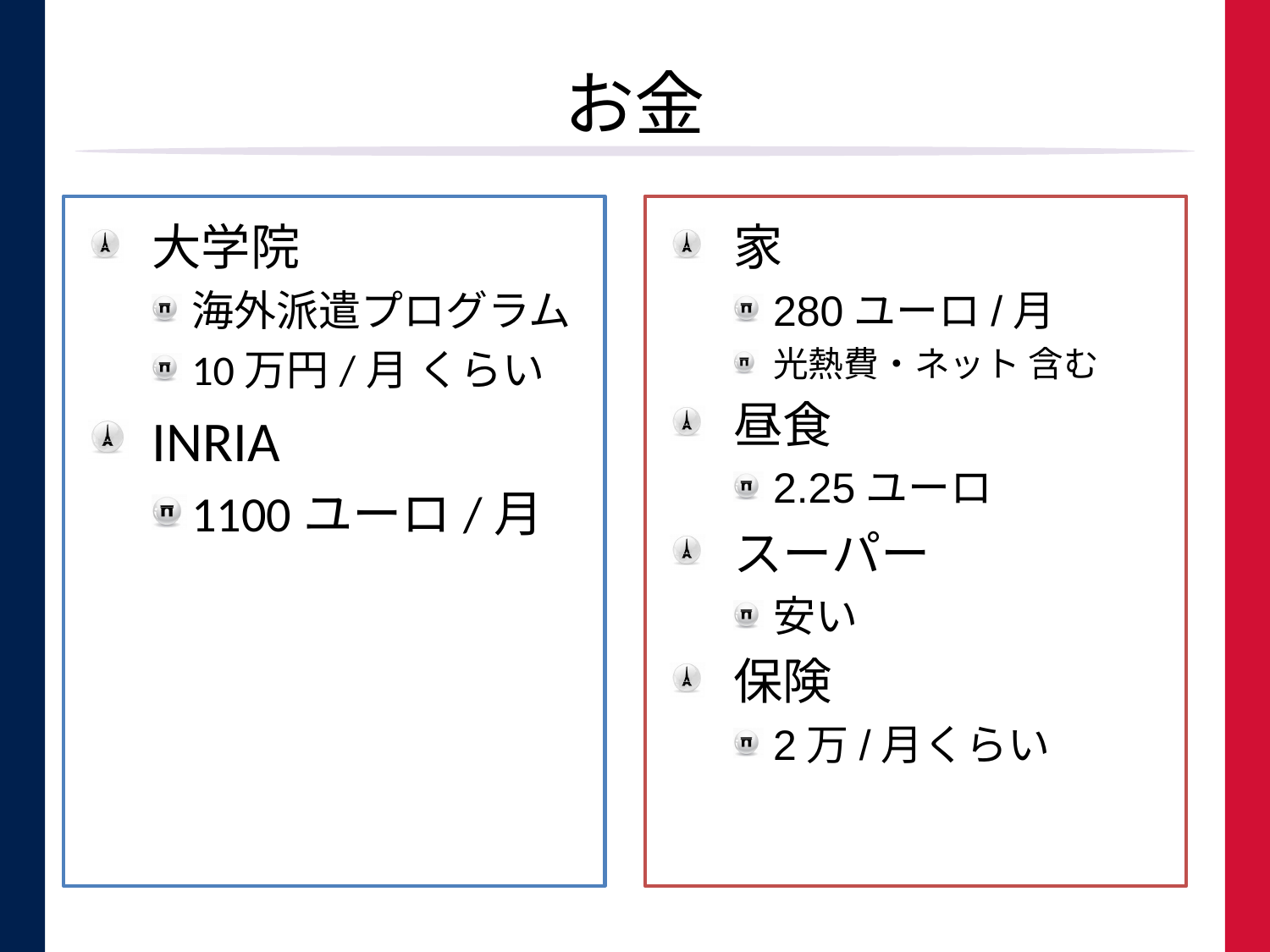

# お金
大学院
海外派遣プログラム
10万円/月 くらい
INRIA
1100ユーロ/月

家
280ユーロ/月
光熱費・ネット 含む
昼食
2.25ユーロ
スーパー
安い
保険
2万/月くらい